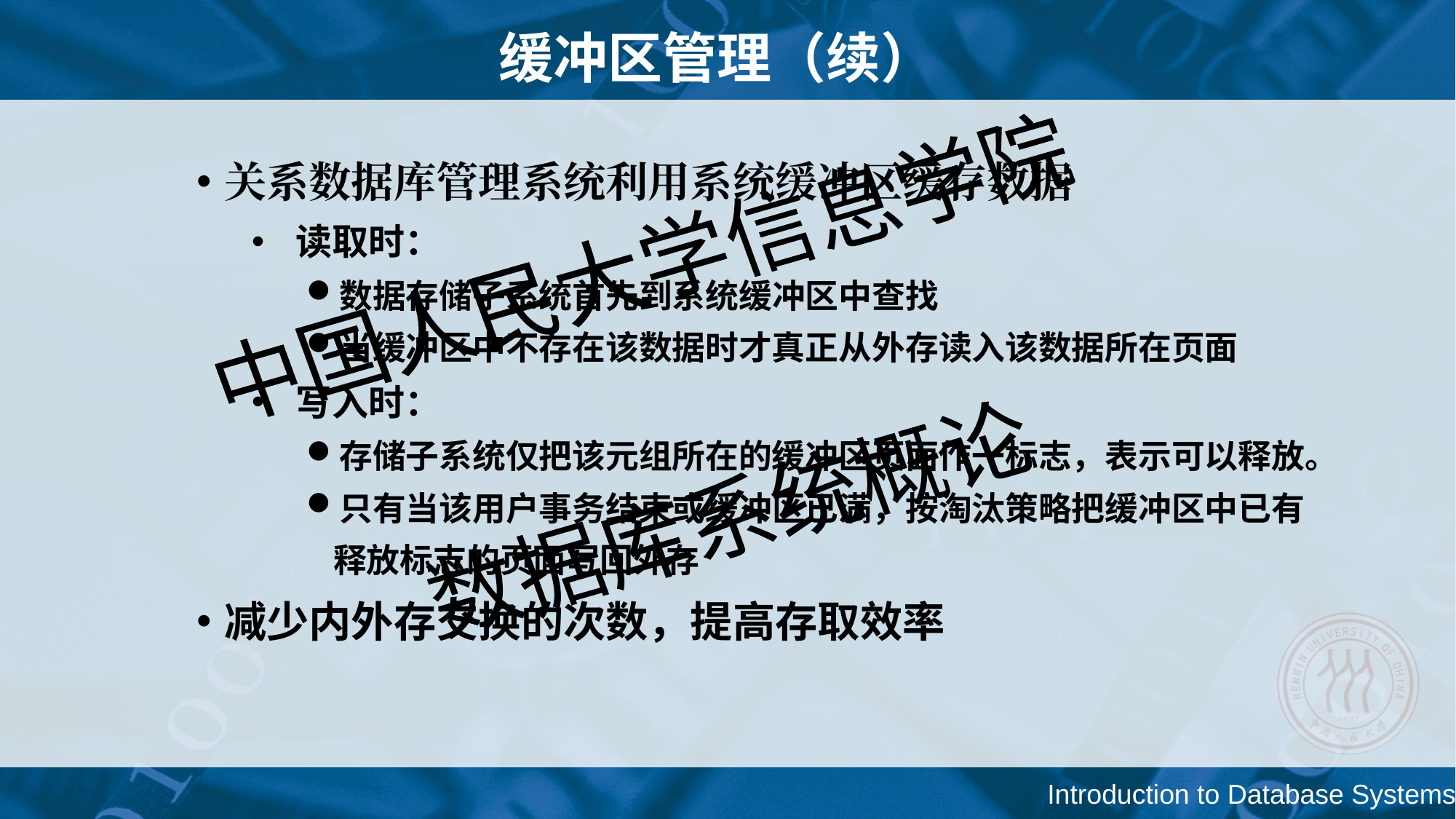

缓冲区管理（续）
关系数据库管理系统利用系统缓冲区缓存数据
 读取时：
数据存储子系统首先到系统缓冲区中查找
当缓冲区中不存在该数据时才真正从外存读入该数据所在页面
 写入时：
存储子系统仅把该元组所在的缓冲区页面作一标志，表示可以释放。
只有当该用户事务结束或缓冲区已满，按淘汰策略把缓冲区中已有释放标志的页面写回外存
减少内外存交换的次数，提高存取效率